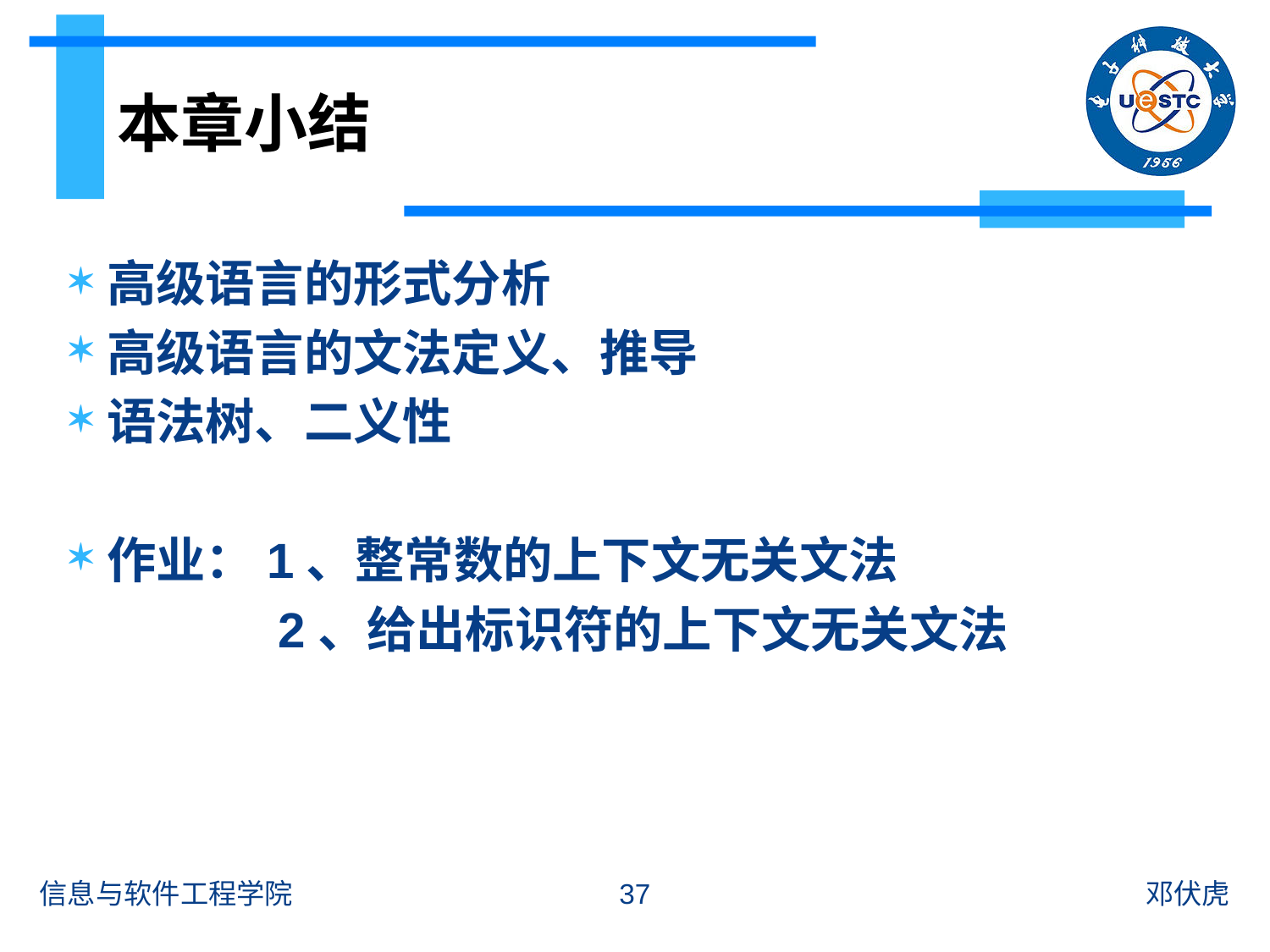

# 本章小结
高级语言的形式分析
高级语言的文法定义、推导
语法树、二义性

作业：1、整常数的上下文无关文法
	      2、给出标识符的上下文无关文法
37
信息与软件工程学院
邓伏虎